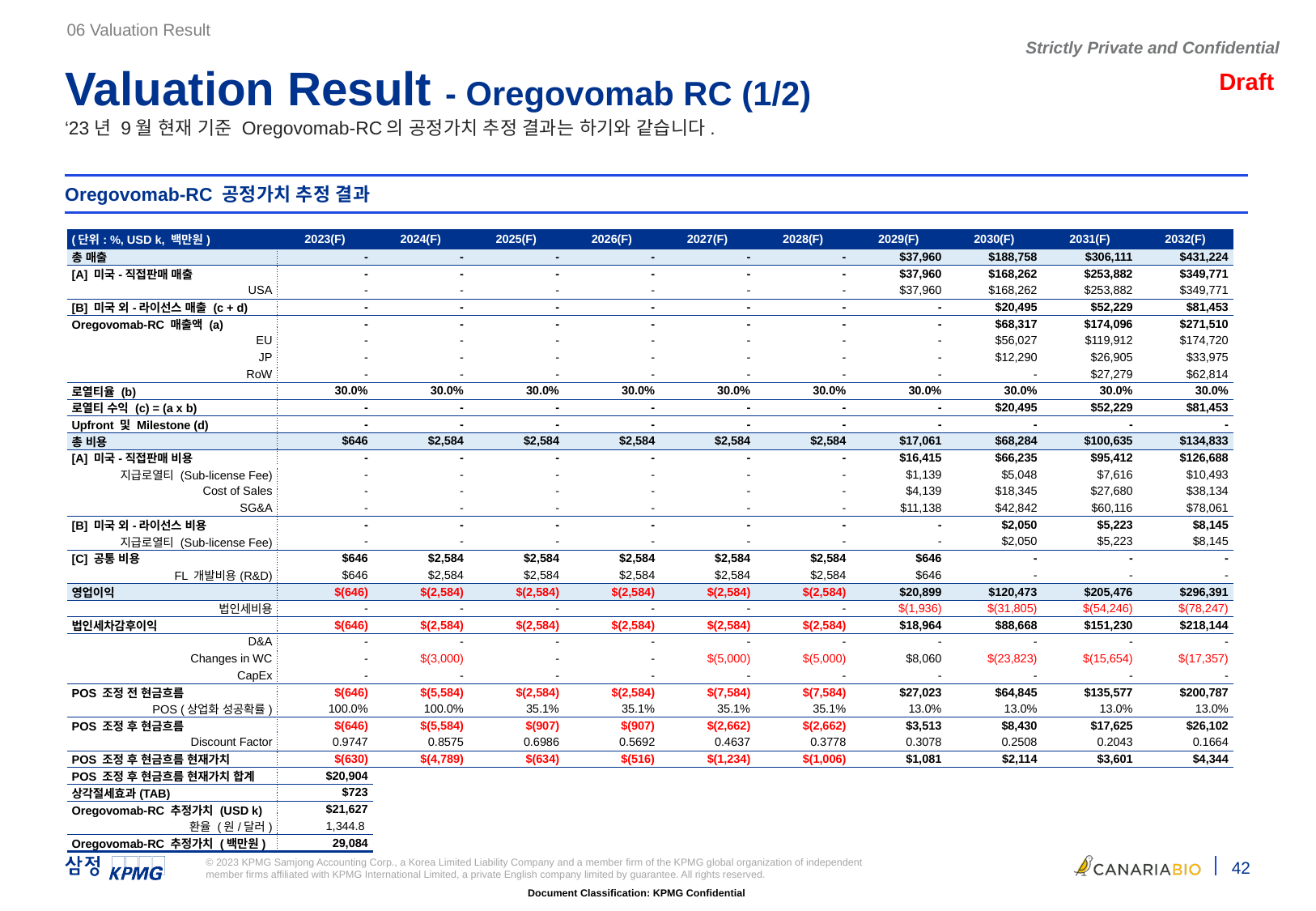

06 Valuation Result

Valuation Result - Oregovomab RC (1/2)
‘23년 9월 현재 기준 Oregovomab-RC의 공정가치 추정 결과는 하기와 같습니다.
Oregovomab-RC 공정가치 추정 결과
| (단위: %, USD k, 백만원) | 2023(F) | 2024(F) | 2025(F) | 2026(F) | 2027(F) | 2028(F) | 2029(F) | 2030(F) | 2031(F) | 2032(F) |
| --- | --- | --- | --- | --- | --- | --- | --- | --- | --- | --- |
| 총 매출 | - | - | - | - | - | - | $37,960 | $188,758 | $306,111 | $431,224 |
| [A] 미국-직접판매 매출 | - | - | - | - | - | - | $37,960 | $168,262 | $253,882 | $349,771 |
| USA | - | - | - | - | - | - | $37,960 | $168,262 | $253,882 | $349,771 |
| [B] 미국 외-라이선스 매출 (c + d) | - | - | - | - | - | - | - | $20,495 | $52,229 | $81,453 |
| Oregovomab-RC 매출액 (a) | - | - | - | - | - | - | - | $68,317 | $174,096 | $271,510 |
| EU | - | - | - | - | - | - | - | $56,027 | $119,912 | $174,720 |
| JP | - | - | - | - | - | - | - | $12,290 | $26,905 | $33,975 |
| RoW | - | - | - | - | - | - | - | - | $27,279 | $62,814 |
| 로열티율 (b) | 30.0% | 30.0% | 30.0% | 30.0% | 30.0% | 30.0% | 30.0% | 30.0% | 30.0% | 30.0% |
| 로열티 수익 (c) = (a x b) | - | - | - | - | - | - | - | $20,495 | $52,229 | $81,453 |
| Upfront 및 Milestone (d) | - | - | - | - | - | - | - | - | - | - |
| 총 비용 | $646 | $2,584 | $2,584 | $2,584 | $2,584 | $2,584 | $17,061 | $68,284 | $100,635 | $134,833 |
| [A] 미국-직접판매 비용 | - | - | - | - | - | - | $16,415 | $66,235 | $95,412 | $126,688 |
| 지급로열티 (Sub-license Fee) | - | - | - | - | - | - | $1,139 | $5,048 | $7,616 | $10,493 |
| Cost of Sales | - | - | - | - | - | - | $4,139 | $18,345 | $27,680 | $38,134 |
| SG&A | - | - | - | - | - | - | $11,138 | $42,842 | $60,116 | $78,061 |
| [B] 미국 외-라이선스 비용 | - | - | - | - | - | - | - | $2,050 | $5,223 | $8,145 |
| 지급로열티 (Sub-license Fee) | - | - | - | - | - | - | - | $2,050 | $5,223 | $8,145 |
| [C] 공통 비용 | $646 | $2,584 | $2,584 | $2,584 | $2,584 | $2,584 | $646 | - | - | - |
| FL 개발비용(R&D) | $646 | $2,584 | $2,584 | $2,584 | $2,584 | $2,584 | $646 | - | - | - |
| 영업이익 | $(646) | $(2,584) | $(2,584) | $(2,584) | $(2,584) | $(2,584) | $20,899 | $120,473 | $205,476 | $296,391 |
| 법인세비용 | - | - | - | - | - | - | $(1,936) | $(31,805) | $(54,246) | $(78,247) |
| 법인세차감후이익 | $(646) | $(2,584) | $(2,584) | $(2,584) | $(2,584) | $(2,584) | $18,964 | $88,668 | $151,230 | $218,144 |
| D&A | - | - | - | - | - | - | - | - | - | - |
| Changes in WC | - | $(3,000) | - | - | $(5,000) | $(5,000) | $8,060 | $(23,823) | $(15,654) | $(17,357) |
| CapEx | - | - | - | - | - | - | - | - | - | - |
| POS 조정 전 현금흐름 | $(646) | $(5,584) | $(2,584) | $(2,584) | $(7,584) | $(7,584) | $27,023 | $64,845 | $135,577 | $200,787 |
| POS (상업화 성공확률) | 100.0% | 100.0% | 35.1% | 35.1% | 35.1% | 35.1% | 13.0% | 13.0% | 13.0% | 13.0% |
| POS 조정 후 현금흐름 | $(646) | $(5,584) | $(907) | $(907) | $(2,662) | $(2,662) | $3,513 | $8,430 | $17,625 | $26,102 |
| Discount Factor | 0.9747 | 0.8575 | 0.6986 | 0.5692 | 0.4637 | 0.3778 | 0.3078 | 0.2508 | 0.2043 | 0.1664 |
| POS 조정 후 현금흐름 현재가치 | $(630) | $(4,789) | $(634) | $(516) | $(1,234) | $(1,006) | $1,081 | $2,114 | $3,601 | $4,344 |
| POS 조정 후 현금흐름 현재가치 합계 | $20,904 |  |  |  |  |  |  |  |  |  |
| 상각절세효과(TAB) | $723 |  |  |  |  |  |  |  |  |  |
| Oregovomab-RC 추정가치 (USD k) | $21,627 |  |  |  |  |  |  |  |  |  |
| 환율 (원/달러) | 1,344.8 |  |  |  |  |  |  |  |  |  |
| Oregovomab-RC 추정가치 (백만원) | 29,084 |  |  |  |  |  |  |  |  |  |